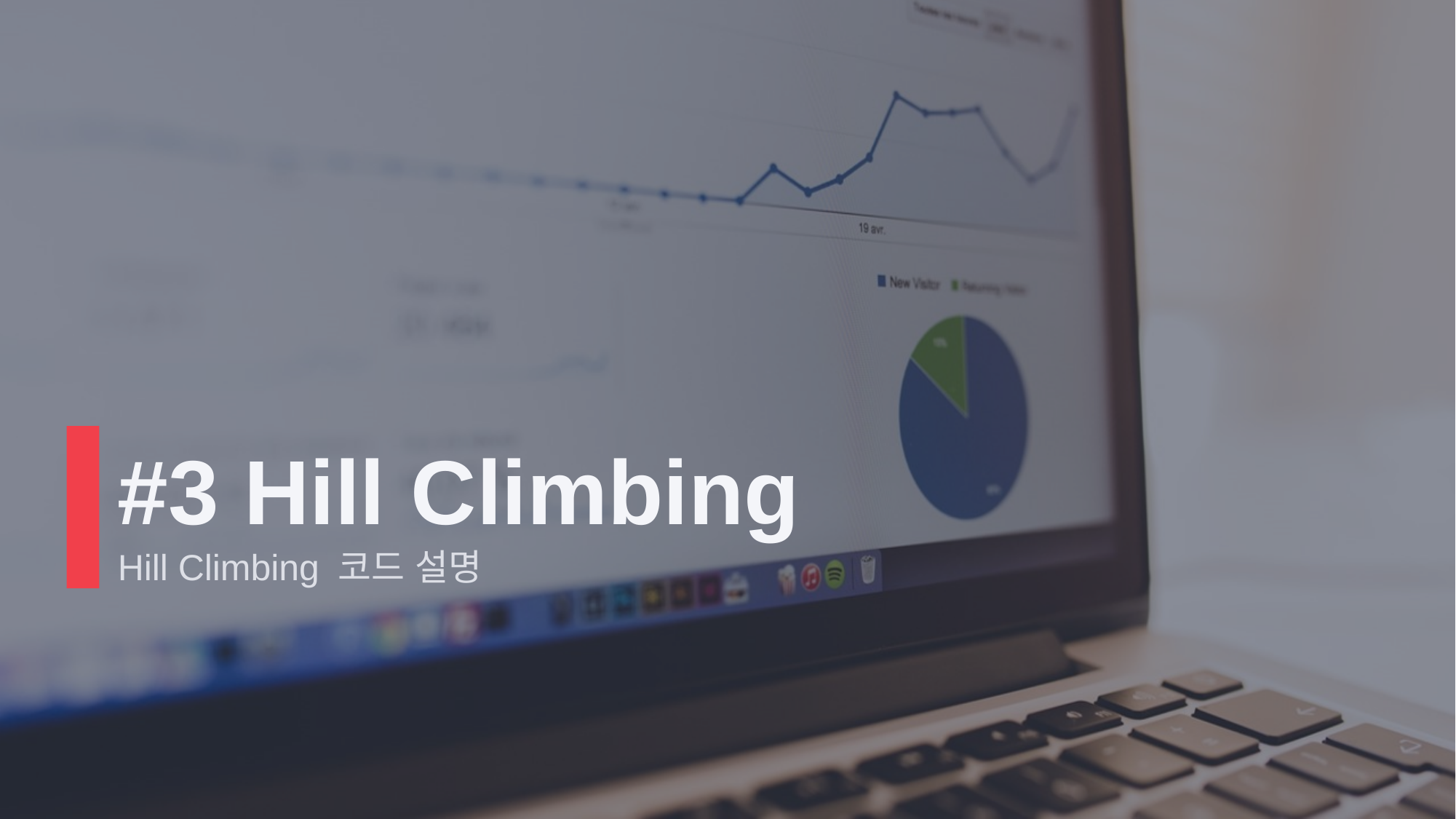

# #3 Hill Climbing
Hill Climbing 코드 설명